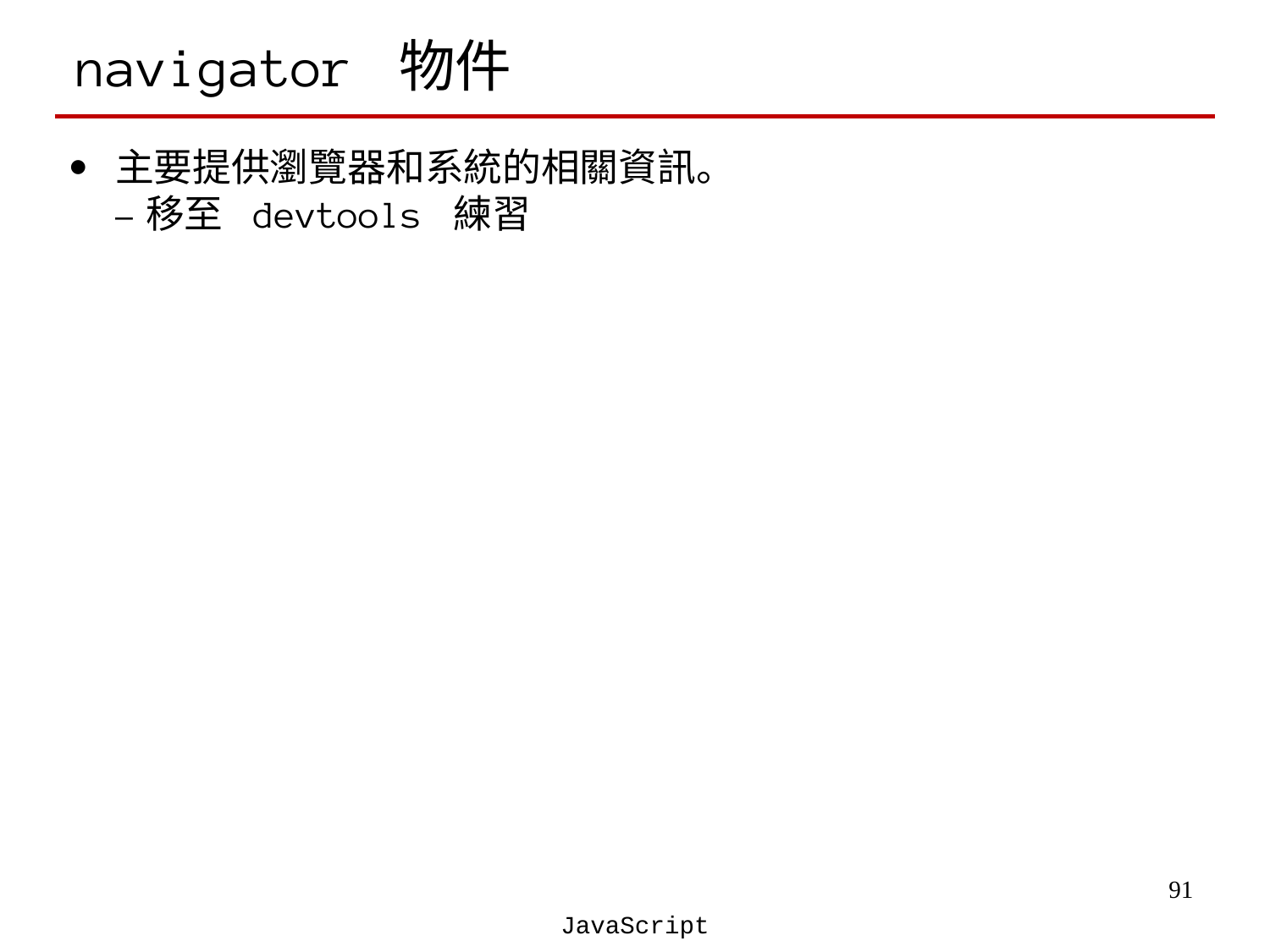

# navigator 物件
主要提供瀏覽器和系統的相關資訊。
-移至 devtools 練習
91
JavaScript